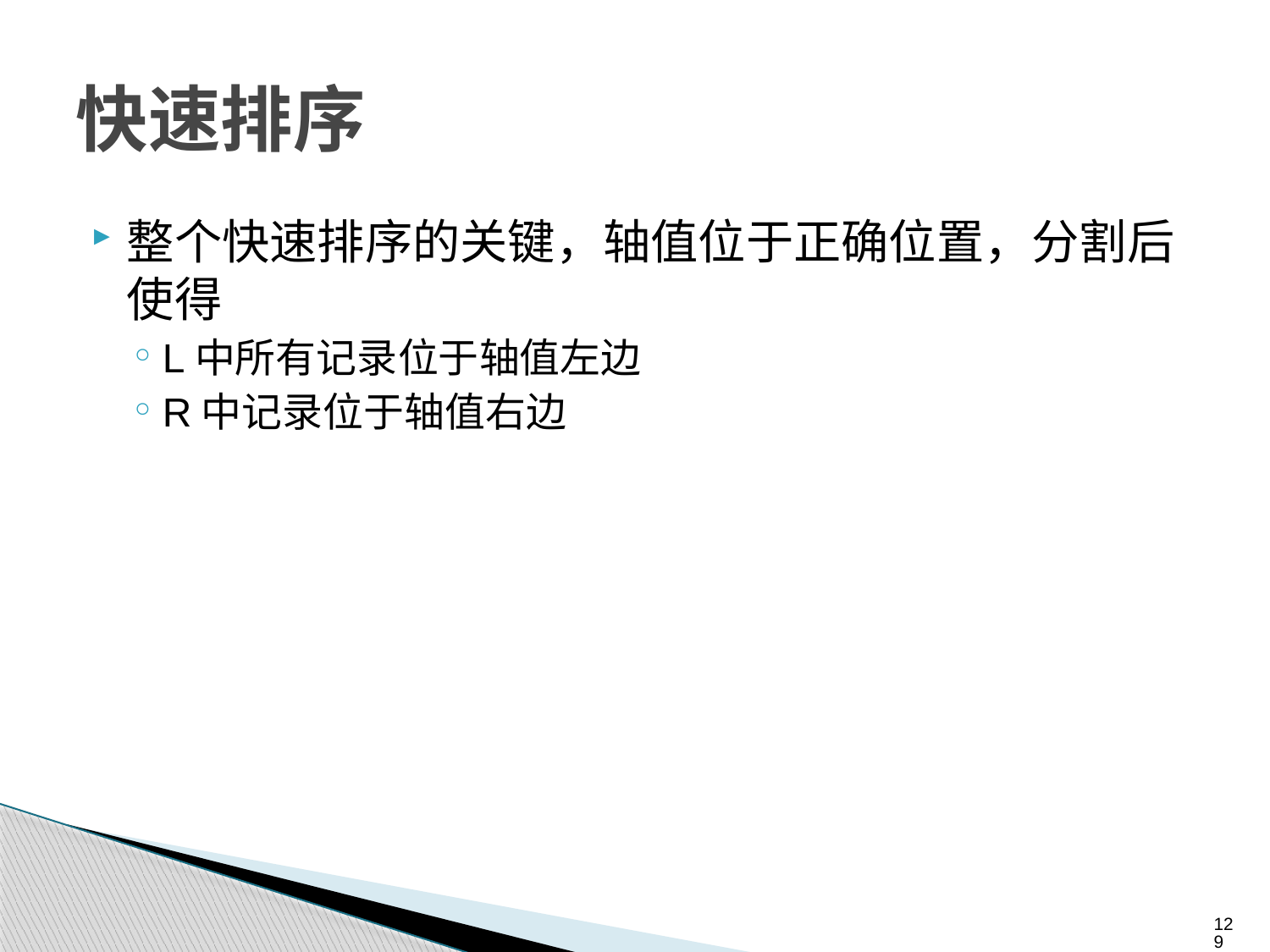

# 快速排序
整个快速排序的关键，轴值位于正确位置，分割后使得
L中所有记录位于轴值左边
R中记录位于轴值右边

129